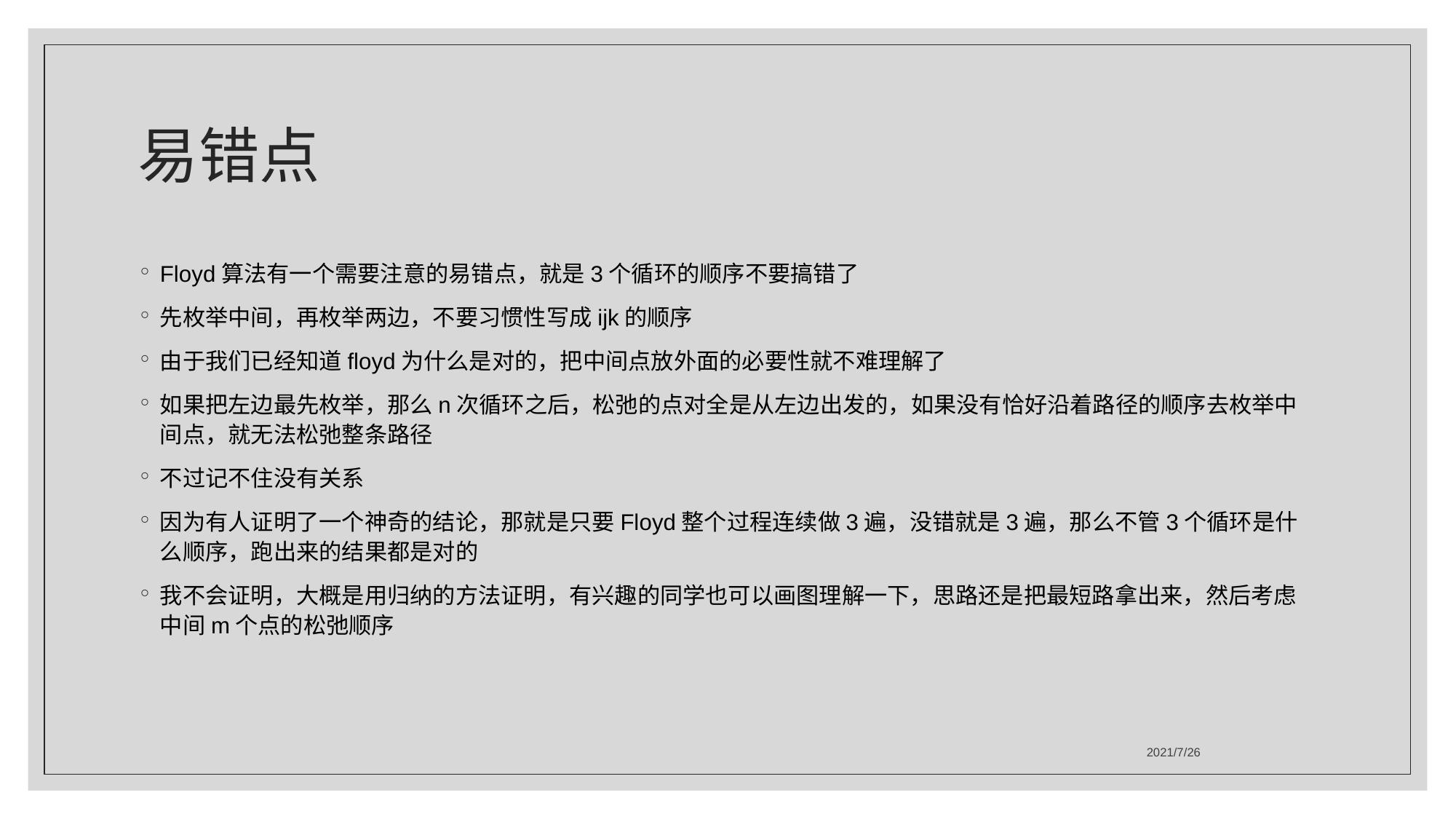

# 易错点
Floyd算法有一个需要注意的易错点，就是3个循环的顺序不要搞错了
先枚举中间，再枚举两边，不要习惯性写成ijk的顺序
由于我们已经知道floyd为什么是对的，把中间点放外面的必要性就不难理解了
如果把左边最先枚举，那么n次循环之后，松弛的点对全是从左边出发的，如果没有恰好沿着路径的顺序去枚举中间点，就无法松弛整条路径
不过记不住没有关系
因为有人证明了一个神奇的结论，那就是只要Floyd整个过程连续做3遍，没错就是3遍，那么不管3个循环是什么顺序，跑出来的结果都是对的
我不会证明，大概是用归纳的方法证明，有兴趣的同学也可以画图理解一下，思路还是把最短路拿出来，然后考虑中间m个点的松弛顺序
2021/7/26